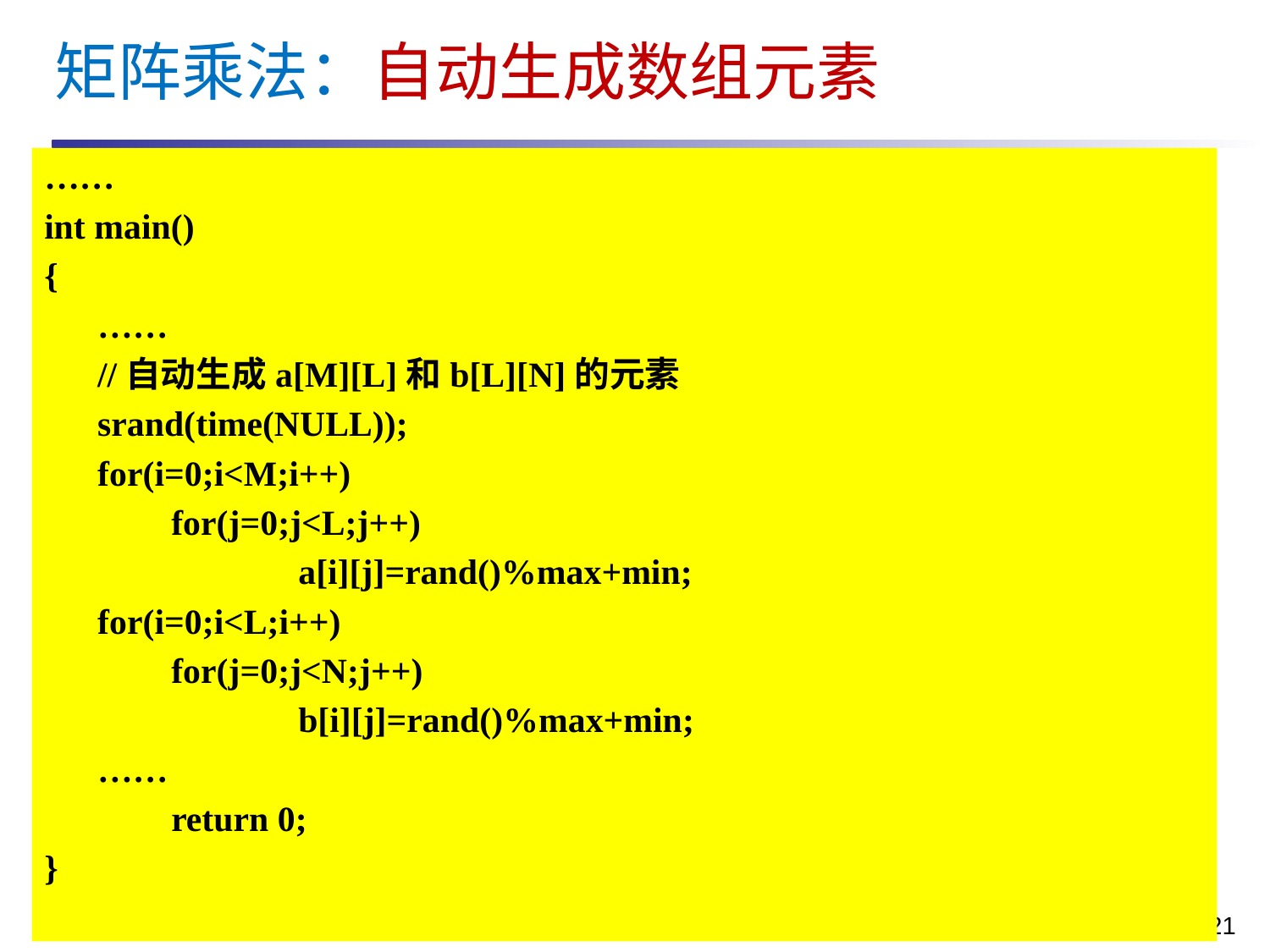

矩阵乘法：自动生成数组元素
……
int main()
{
      ……
      //自动生成a[M][L]和b[L][N]的元素
      srand(time(NULL));
      for(i=0;i<M;i++)
	for(j=0;j<L;j++)
		a[i][j]=rand()%max+min;
      for(i=0;i<L;i++)
	for(j=0;j<N;j++)
		b[i][j]=rand()%max+min;
      ……
	return 0;
}
2023/11/7
王化雨 whuayu000@163.com 13306442222
25/21